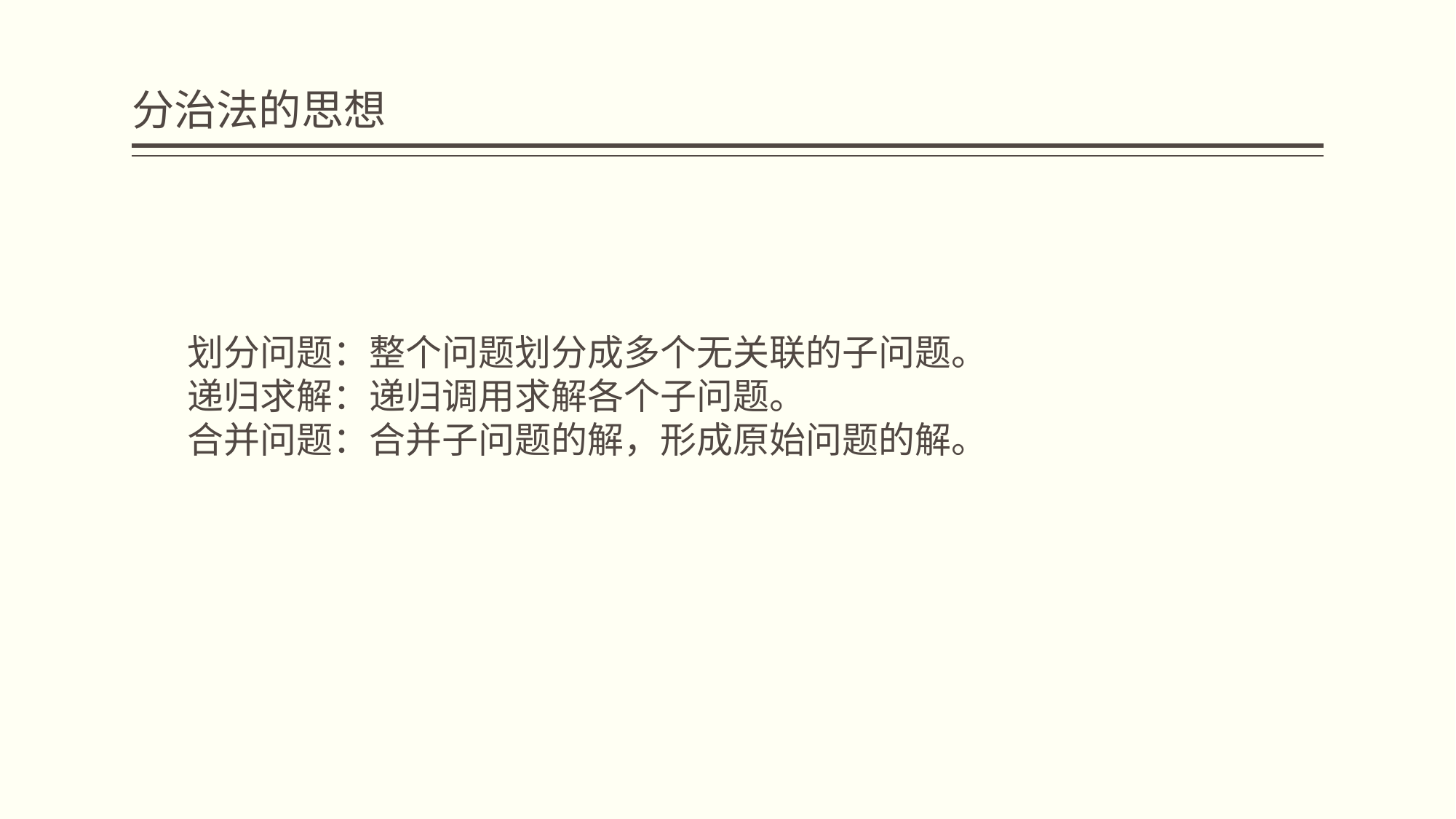

# 分治法的思想
划分问题：整个问题划分成多个无关联的子问题。
递归求解：递归调用求解各个子问题。
合并问题：合并子问题的解，形成原始问题的解。